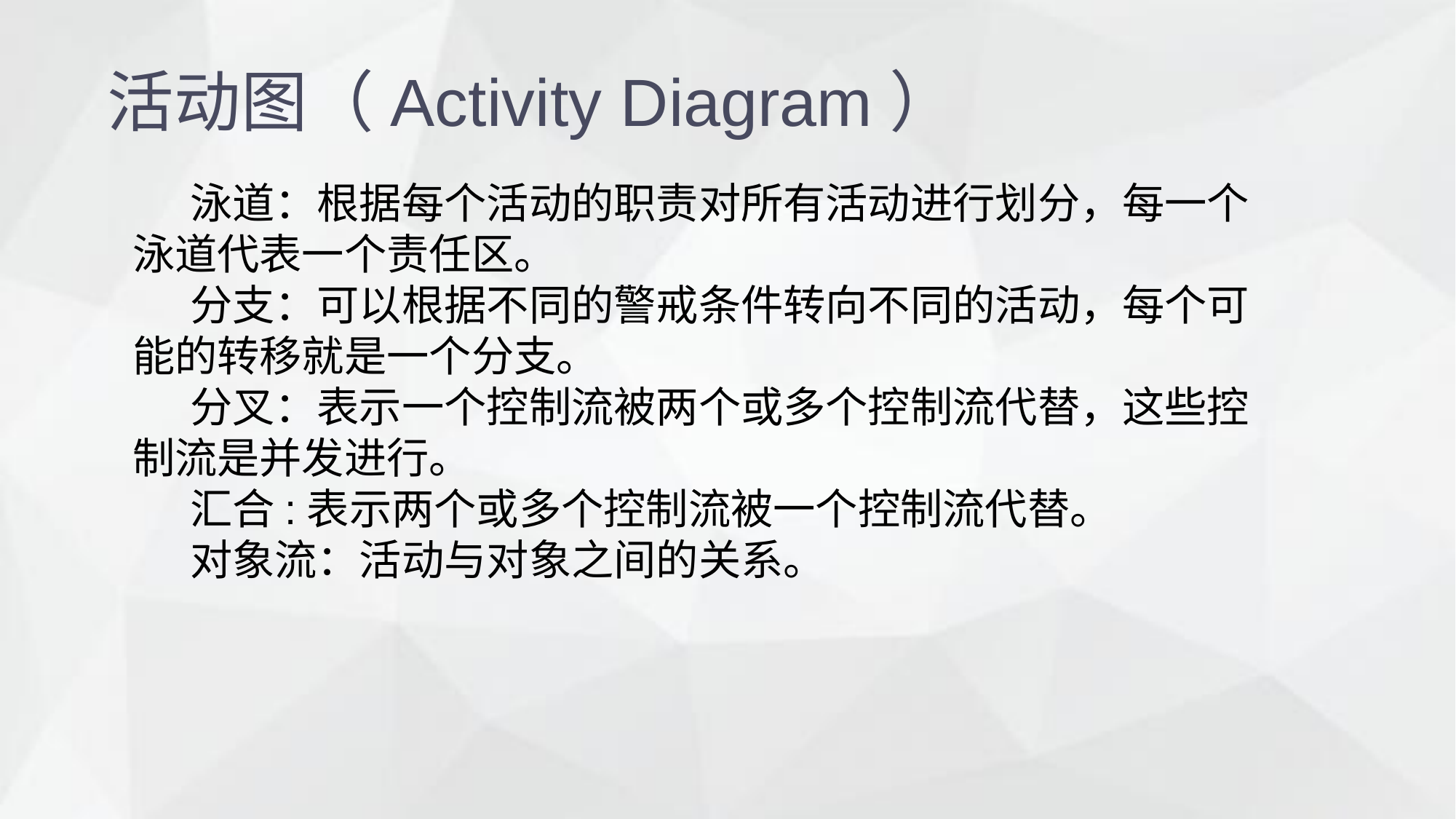

活动图（Activity Diagram）
     泳道：根据每个活动的职责对所有活动进行划分，每一个泳道代表一个责任区。
     分支：可以根据不同的警戒条件转向不同的活动，每个可能的转移就是一个分支。
     分叉：表示一个控制流被两个或多个控制流代替，这些控制流是并发进行。
     汇合:表示两个或多个控制流被一个控制流代替。
     对象流：活动与对象之间的关系。